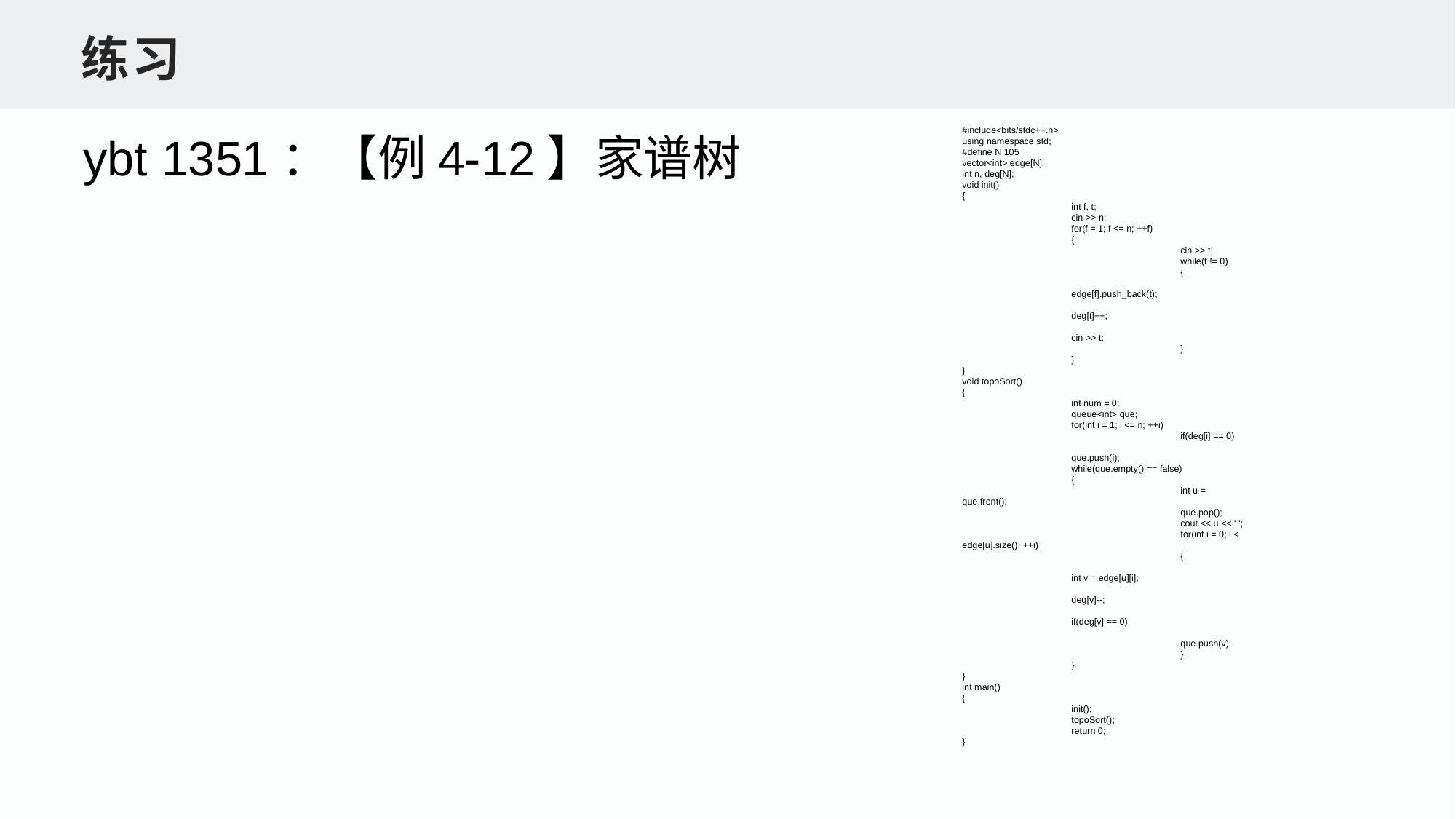

练习
#include<bits/stdc++.h>
using namespace std;
#define N 105
vector<int> edge[N];
int n, deg[N];
void init()
{
	int f, t;
	cin >> n;
	for(f = 1; f <= n; ++f)
	{
		cin >> t;
		while(t != 0)
		{
			edge[f].push_back(t);
			deg[t]++;
			cin >> t;
		}
	}
}
void topoSort()
{
	int num = 0;
	queue<int> que;
	for(int i = 1; i <= n; ++i)
		if(deg[i] == 0)
			que.push(i);
	while(que.empty() == false)
	{
		int u = que.front();
		que.pop();
		cout << u << ' ';
		for(int i = 0; i < edge[u].size(); ++i)
		{
			int v = edge[u][i];
			deg[v]--;
			if(deg[v] == 0)
				que.push(v);
		}
	}
}
int main()
{
	init();
	topoSort();
	return 0;
}
ybt 1351：【例4-12】家谱树
10